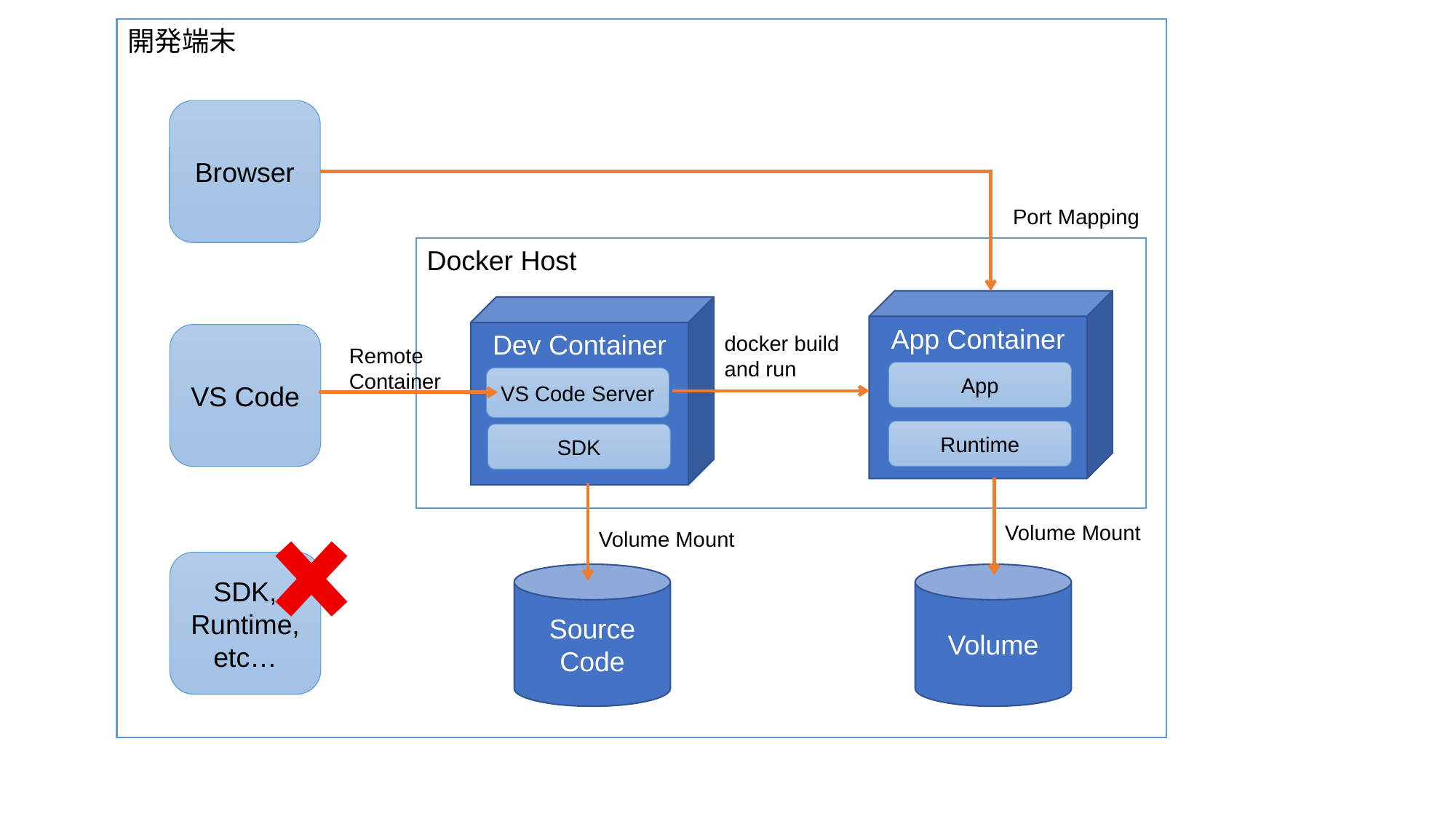

開発端末
Browser
Port Mapping
Docker Host
App Container
Dev Container
VS Code
docker build and run
Remote Container
App
VS Code Server
Runtime
SDK
Volume Mount
Volume Mount

SDK, Runtime, etc…
Source Code
Volume